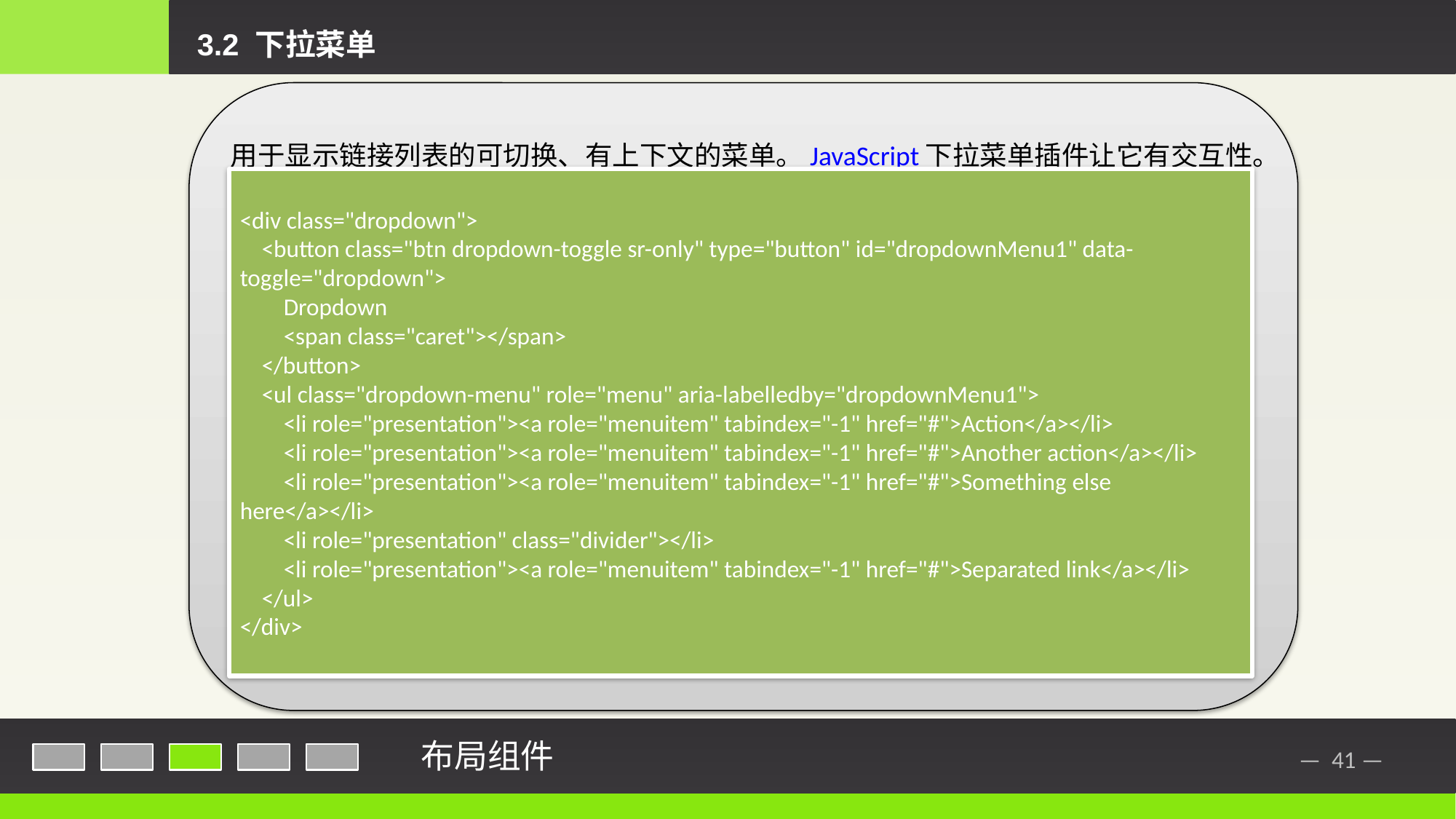

3.2 下拉菜单
用于显示链接列表的可切换、有上下文的菜单。JavaScript 下拉菜单插件让它有交互性。
案例：将下拉菜单触发器和下拉菜单都包裹在.dropdown里，或者另一个声明了position: relative;的元素。然后添加组成菜单的HTML代码。

<div class="dropdown">
    <button class="btn dropdown-toggle sr-only" type="button" id="dropdownMenu1" data-    	toggle="dropdown">
        Dropdown
        <span class="caret"></span>
    </button>
    <ul class="dropdown-menu" role="menu" aria-labelledby="dropdownMenu1">
        <li role="presentation"><a role="menuitem" tabindex="-1" href="#">Action</a></li>
        <li role="presentation"><a role="menuitem" tabindex="-1" href="#">Another action</a></li>
        <li role="presentation"><a role="menuitem" tabindex="-1" href="#">Something else  	here</a></li>
        <li role="presentation" class="divider"></li>
        <li role="presentation"><a role="menuitem" tabindex="-1" href="#">Separated link</a></li>
    </ul>
</div>